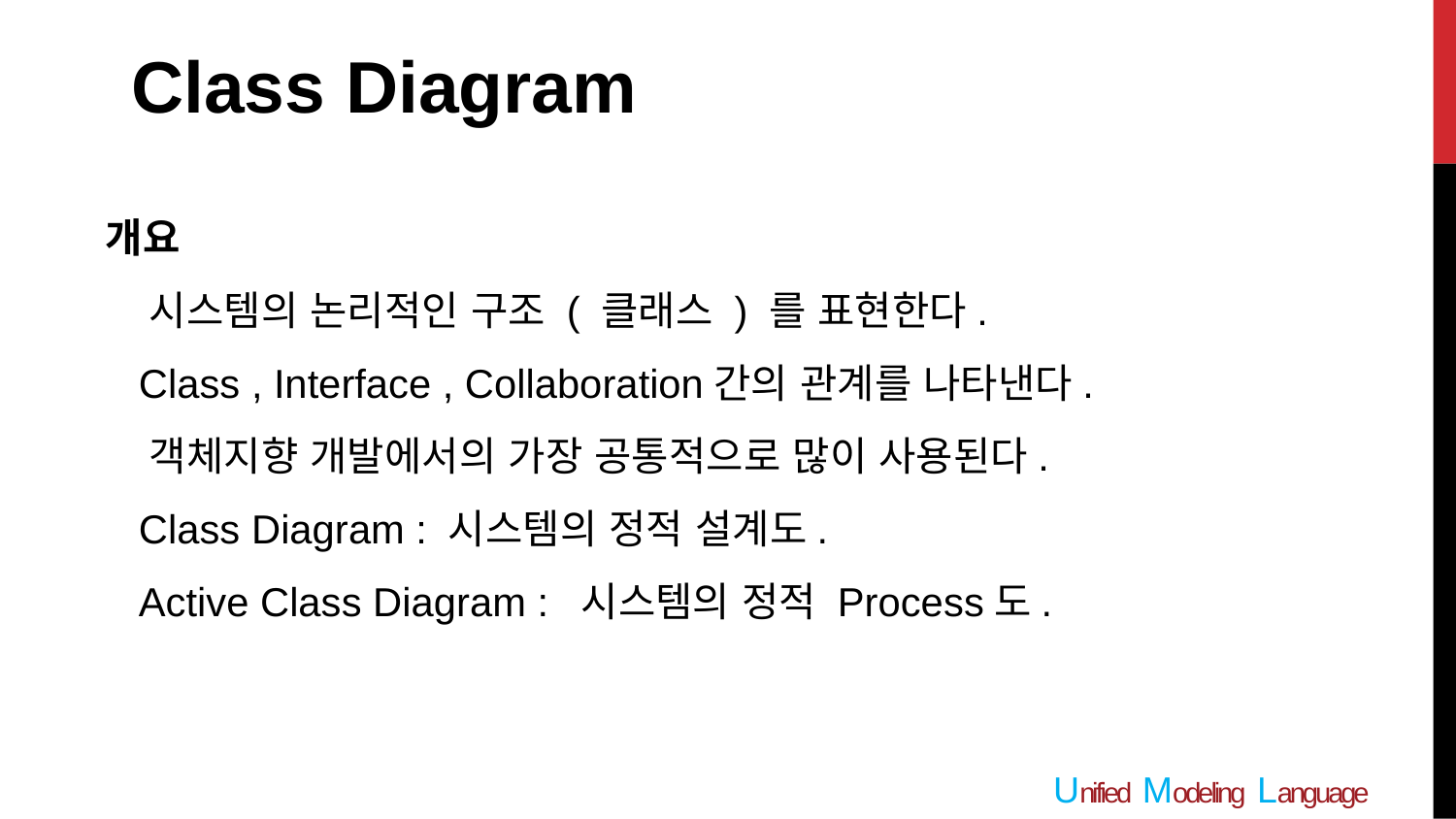

Class Diagram
개요
   시스템의 논리적인 구조 ( 클래스 ) 를 표현한다.
   Class , Interface , Collaboration간의 관계를 나타낸다.
   객체지향 개발에서의 가장 공통적으로 많이 사용된다.
   Class Diagram : 시스템의 정적 설계도.
   Active Class Diagram :  시스템의 정적 Process도.